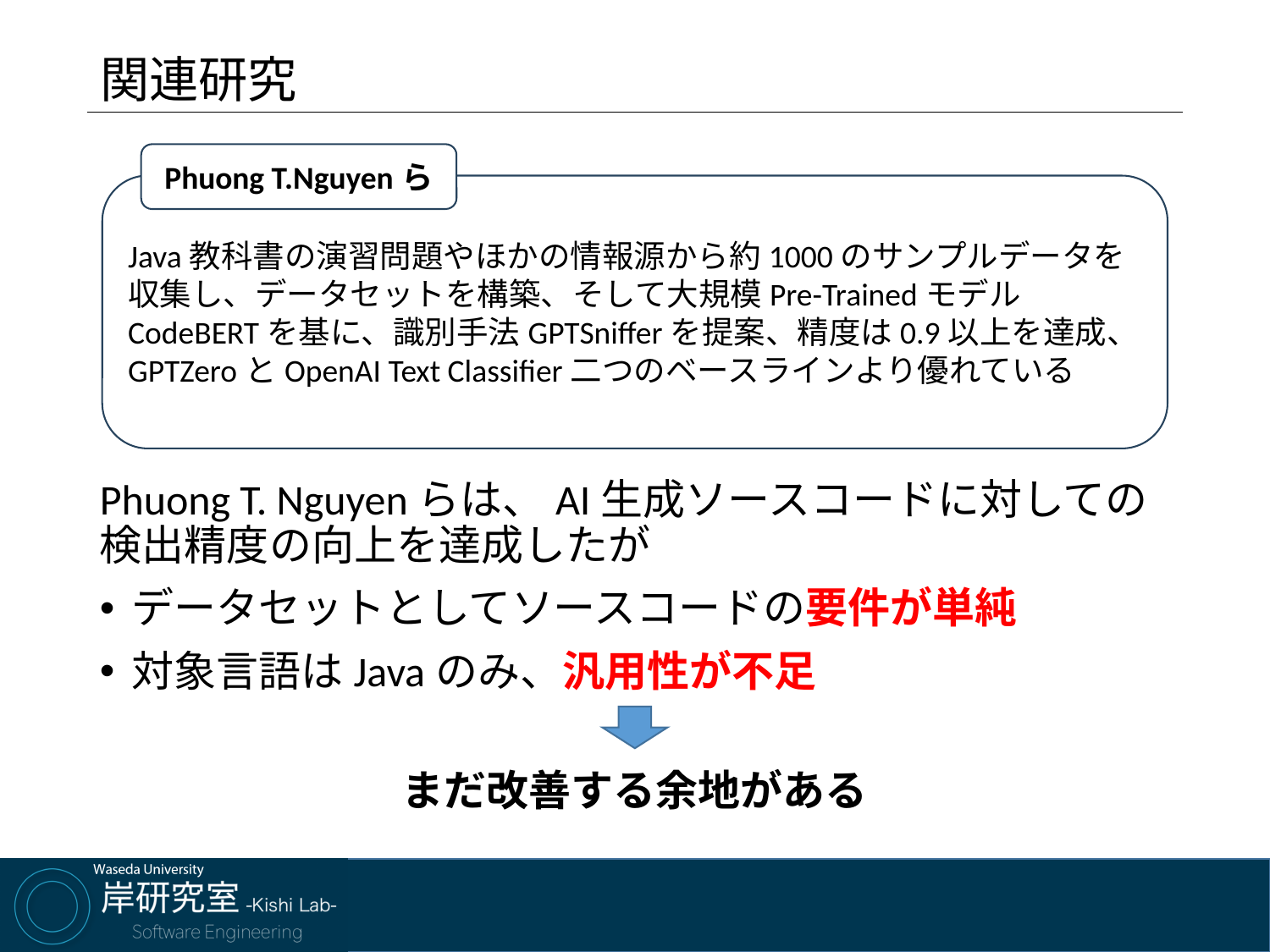

# 関連研究
Phuong T.Nguyenら
Java教科書の演習問題やほかの情報源から約1000のサンプルデータを収集し、データセットを構築、そして大規模Pre-TrainedモデルCodeBERTを基に、識別手法GPTSnifferを提案、精度は0.9以上を達成、GPTZeroとOpenAI Text Classifier二つのベースラインより優れている
Phuong T. Nguyenらは、AI生成ソースコードに対しての検出精度の向上を達成したが
データセットとしてソースコードの要件が単純
対象言語はJavaのみ、汎用性が不足

まだ改善する余地がある
4